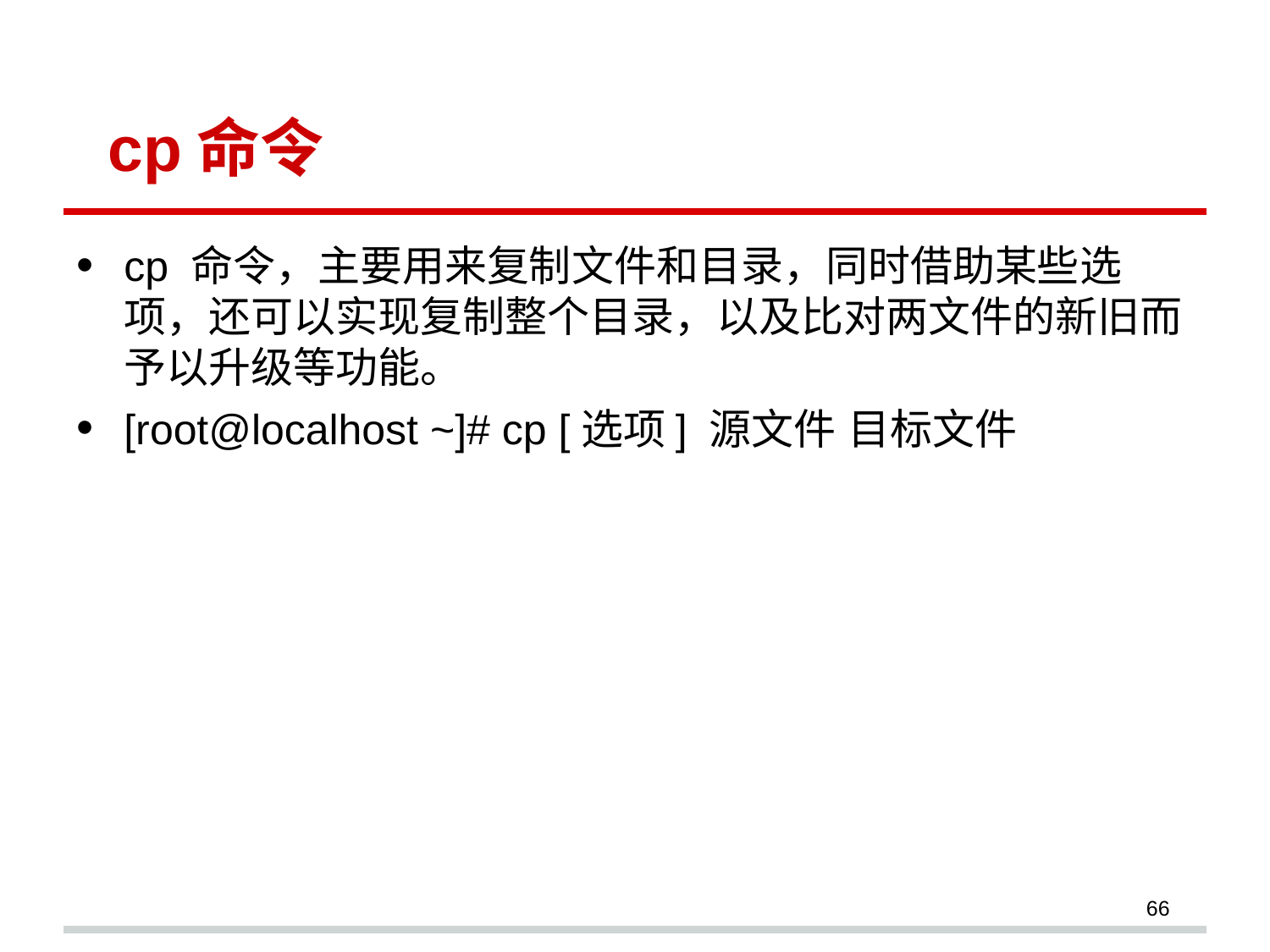

# cp命令
cp 命令，主要用来复制文件和目录，同时借助某些选项，还可以实现复制整个目录，以及比对两文件的新旧而予以升级等功能。
[root@localhost ~]# cp [选项] 源文件 目标文件

66